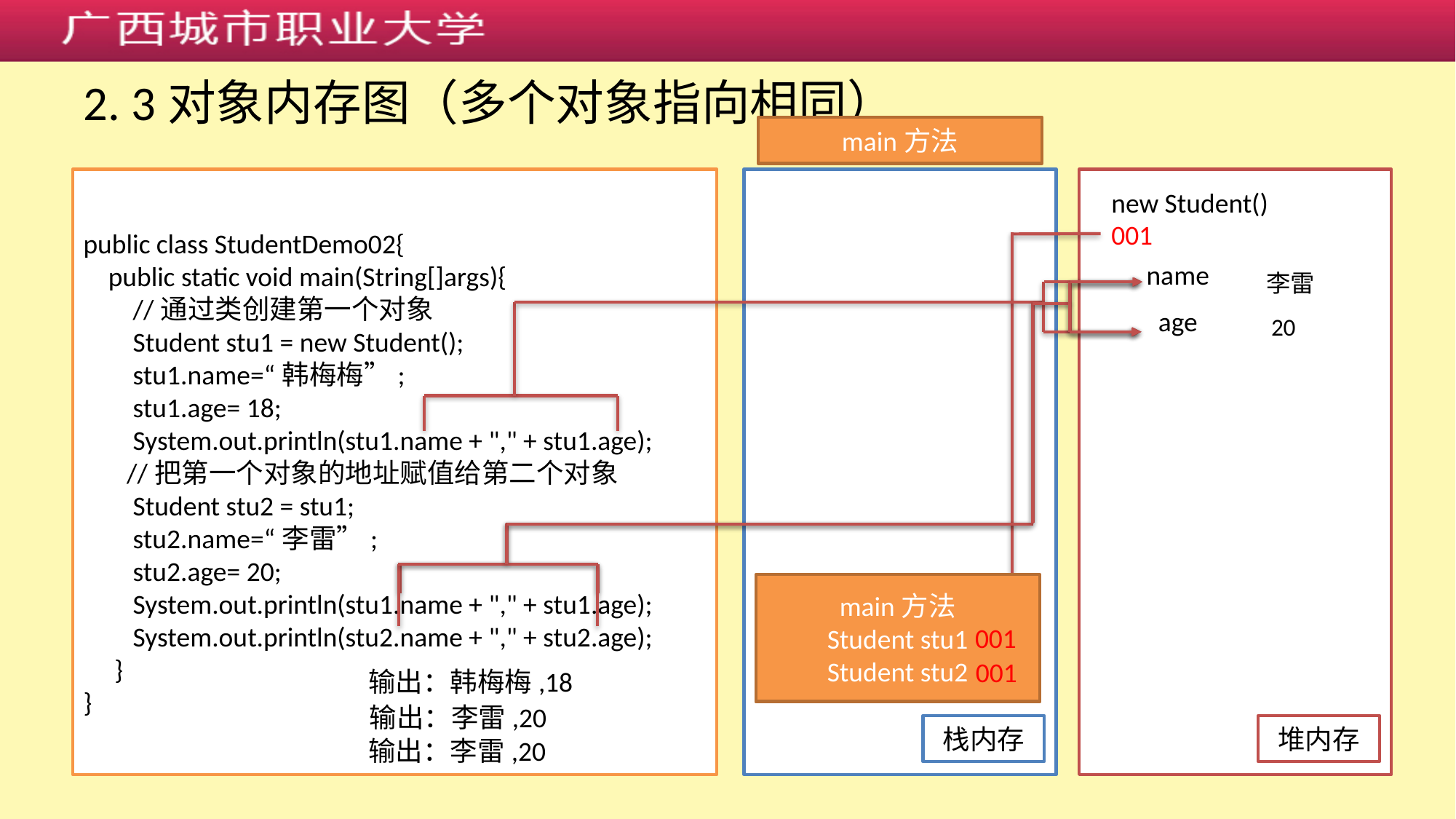

# 2. 3对象内存图（多个对象指向相同）
main方法

栈内存

堆内存
public class StudentDemo02{
    public static void main(String[]args){
        //通过类创建第一个对象
        Student stu1 = new Student();
        stu1.name=“韩梅梅”;
        stu1.age= 18;
        System.out.println(stu1.name + "," + stu1.age);
       //把第一个对象的地址赋值给第二个对象
        Student stu2 = stu1;
        stu2.name=“李雷”;
        stu2.age= 20;
        System.out.println(stu1.name + "," + stu1.age);
        System.out.println(stu2.name + "," + stu2.age);
     }
}
new Student()
001
| name | null |
| --- | --- |
| age | 0 |
韩梅梅
李雷
18
20
main方法
Student stu1
Student stu2
001
main方法
Student stu1
001
001
输出：韩梅梅,18
输出：李雷,20
输出：李雷,20